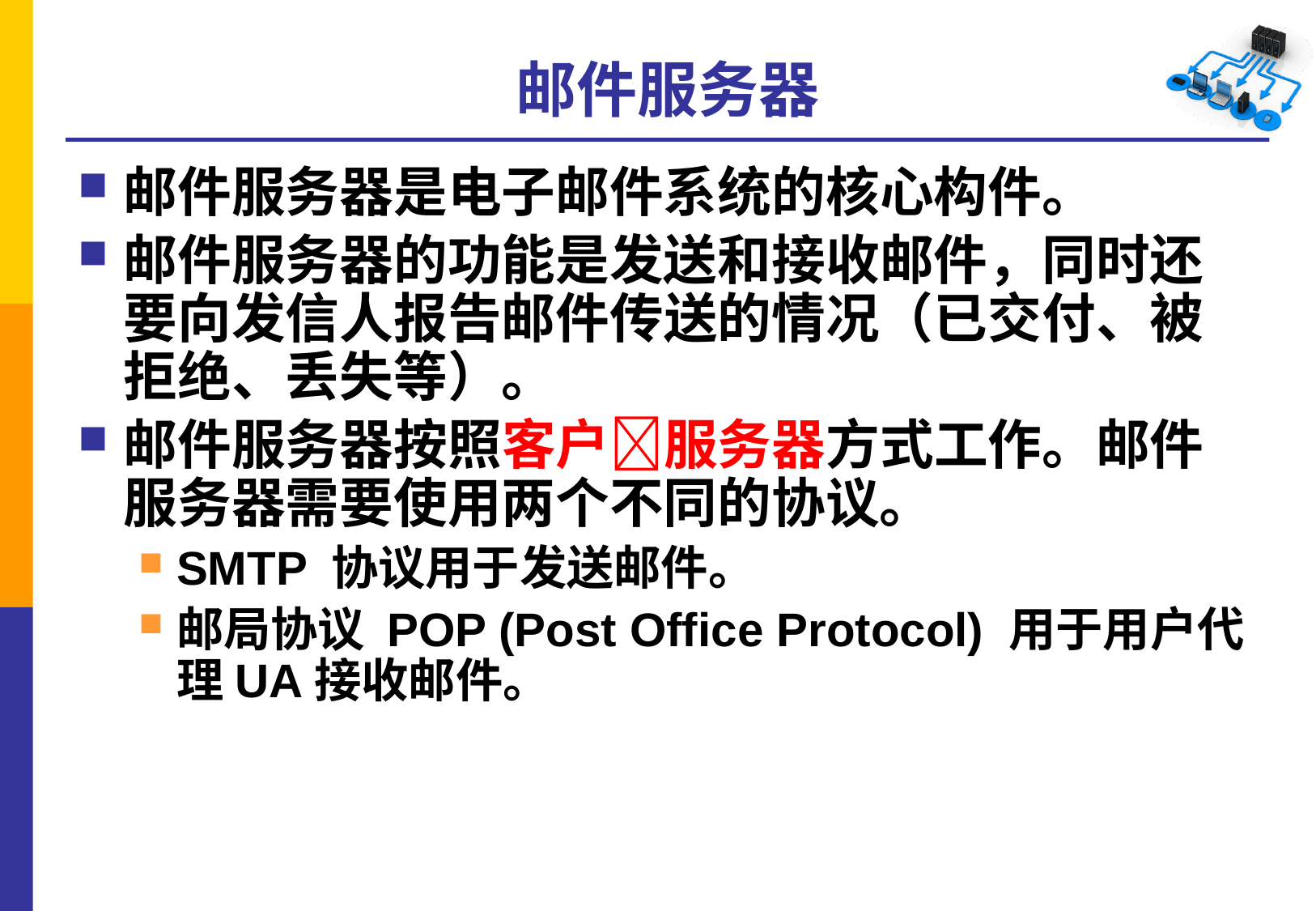

# 邮件服务器
邮件服务器是电子邮件系统的核心构件。
邮件服务器的功能是发送和接收邮件，同时还要向发信人报告邮件传送的情况（已交付、被拒绝、丢失等）。
邮件服务器按照客户−服务器方式工作。邮件服务器需要使用两个不同的协议。
SMTP 协议用于发送邮件。
邮局协议 POP (Post Office Protocol) 用于用户代理UA接收邮件。